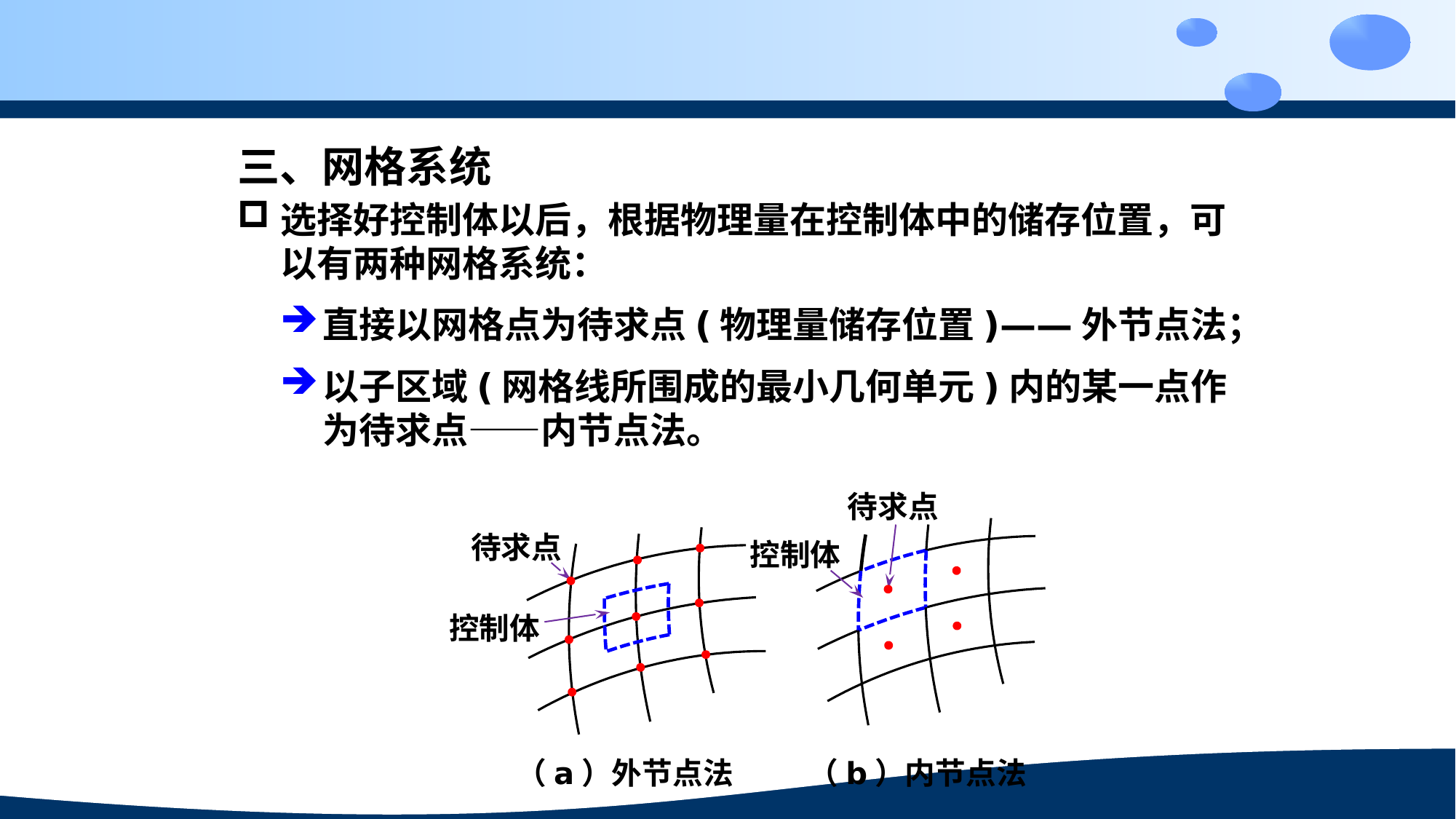

三、网格系统
选择好控制体以后，根据物理量在控制体中的储存位置，可以有两种网格系统：
直接以网格点为待求点(物理量储存位置)——外节点法；
以子区域(网格线所围成的最小几何单元)内的某一点作为待求点——内节点法。
待求点

待求点

控制体

控制体

（a）外节点法
（b）内节点法